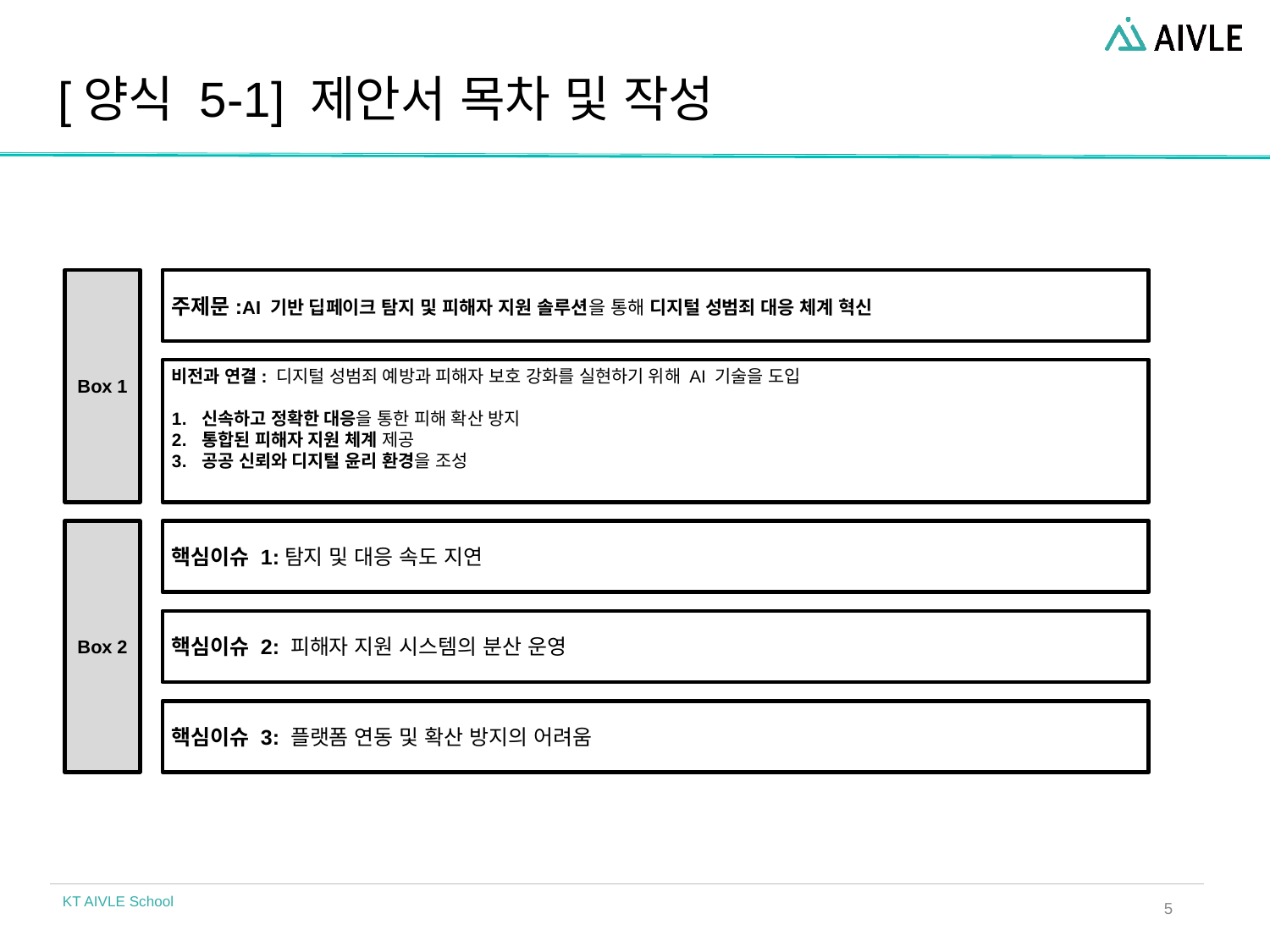

# [양식 5-1] 제안서 목차 및 작성
Box 1
주제문:AI 기반 딥페이크 탐지 및 피해자 지원 솔루션을 통해 디지털 성범죄 대응 체계 혁신
비전과 연결: 디지털 성범죄 예방과 피해자 보호 강화를 실현하기 위해 AI 기술을 도입

신속하고 정확한 대응을 통한 피해 확산 방지
통합된 피해자 지원 체계 제공
공공 신뢰와 디지털 윤리 환경을 조성

Box 2
핵심이슈 1:탐지 및 대응 속도 지연
핵심이슈 2: 피해자 지원 시스템의 분산 운영
핵심이슈 3: 플랫폼 연동 및 확산 방지의 어려움